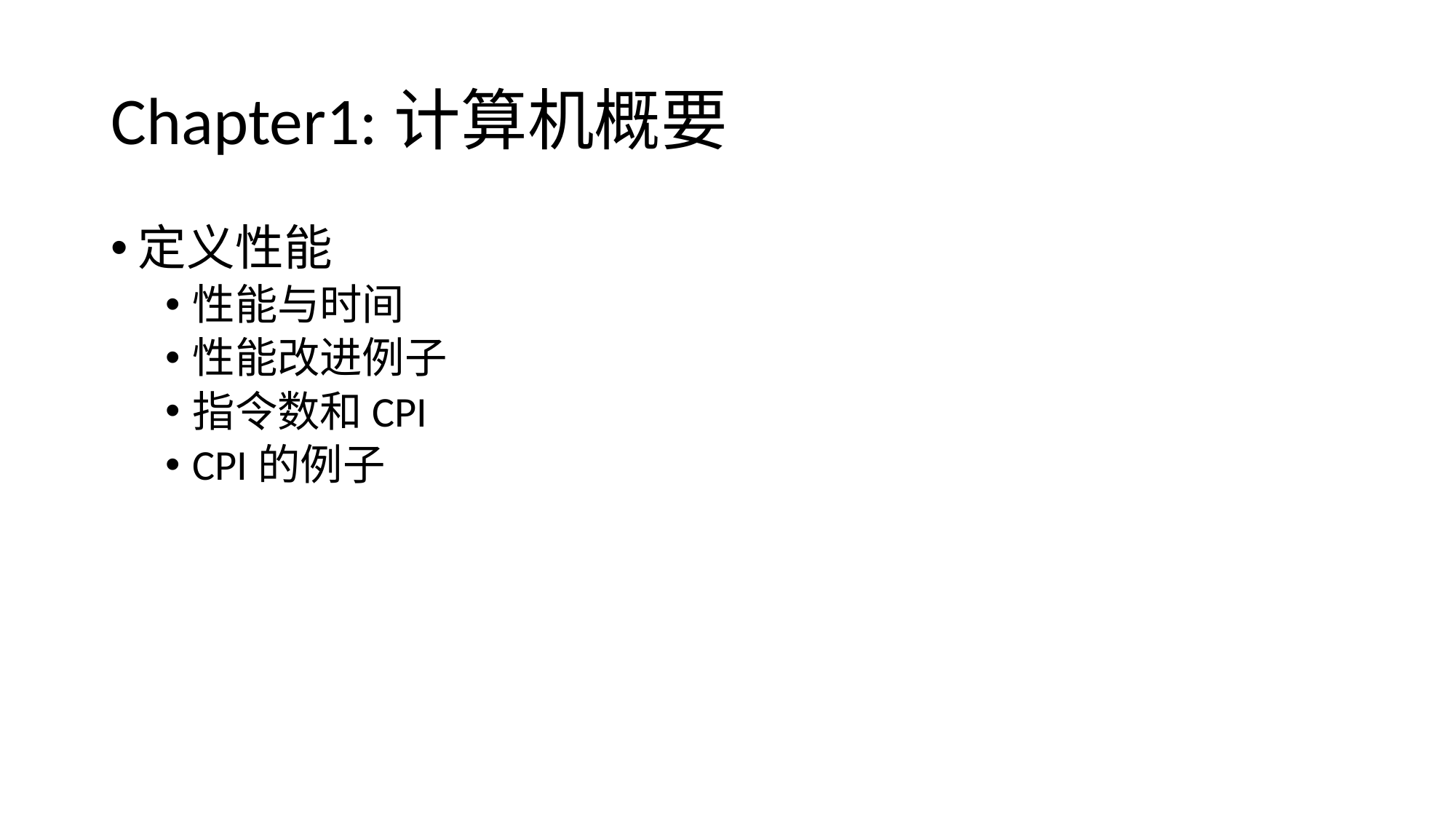

# Chapter1:计算机概要
定义性能
性能与时间
性能改进例子
指令数和CPI
CPI的例子